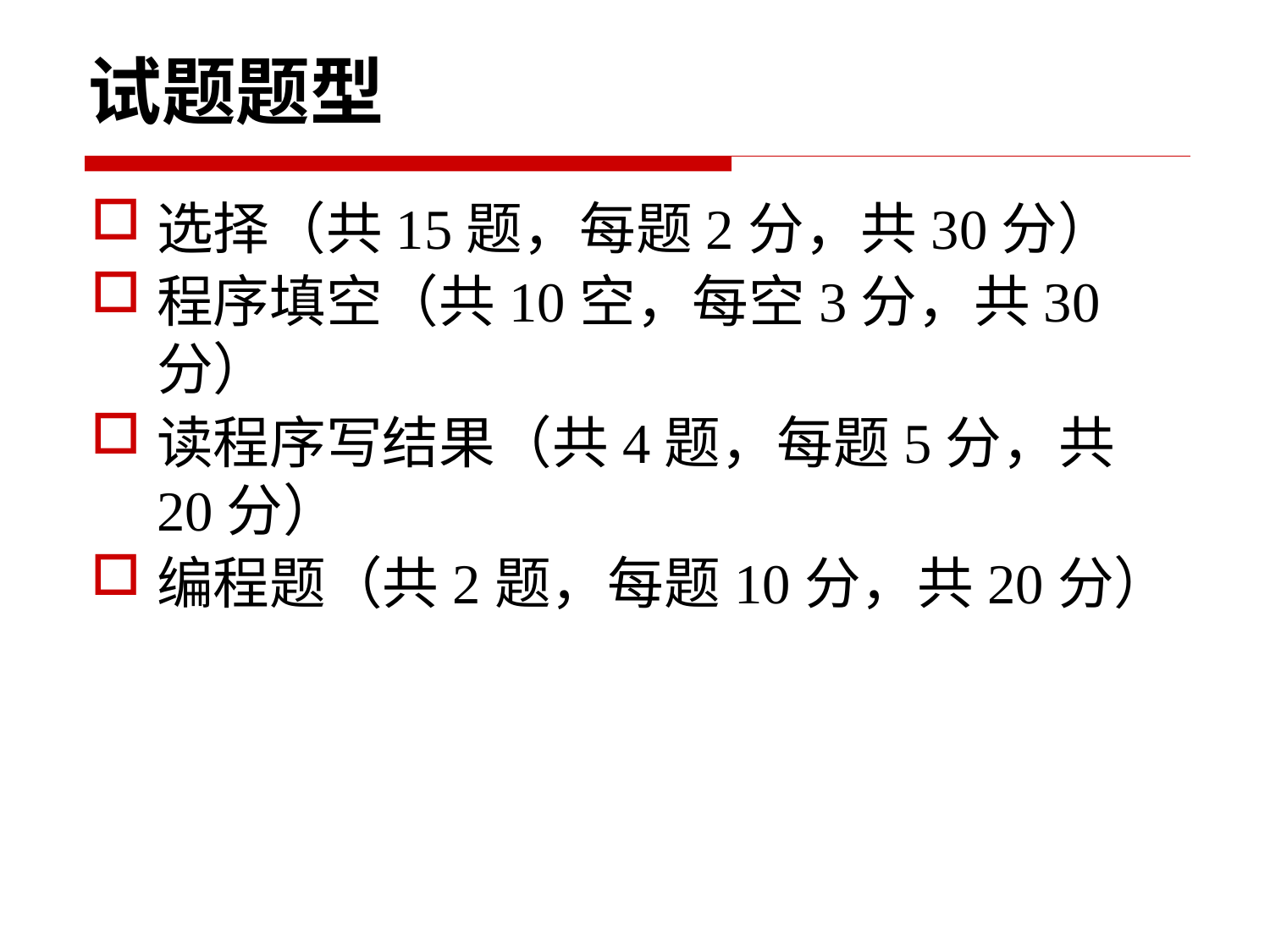

# 试题题型
选择（共15题，每题2分，共30分）
程序填空（共10空，每空3分，共30分）
读程序写结果（共4题，每题5分，共20分）
编程题（共2题，每题10分，共20分）